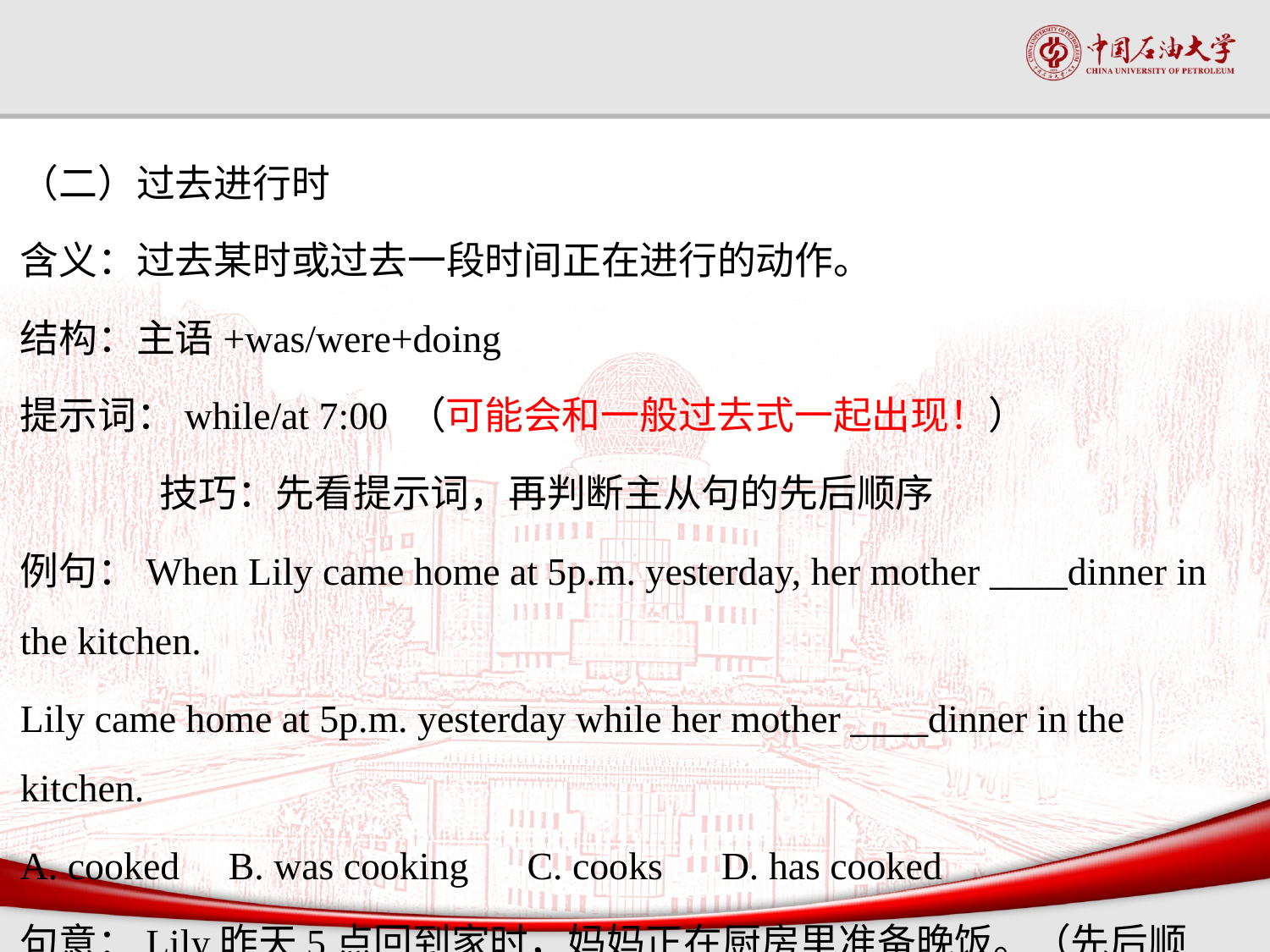

（二）过去进行时
含义：过去某时或过去一段时间正在进行的动作。
结构：主语+was/were+doing
提示词：while/at 7:00 （可能会和一般过去式一起出现！）
               技巧：先看提示词，再判断主从句的先后顺序
例句：When Lily came home at 5p.m. yesterday, her mother ____dinner in the kitchen.
Lily came home at 5p.m. yesterday while her mother ____dinner in the kitchen.
A. cooked     B. was cooking      C. cooks      D. has cooked
句意：Lily昨天5点回到家时，妈妈正在厨房里准备晚饭。（先后顺序）
典型结构：从句when/while/as+一般过去时，主句过去进行时